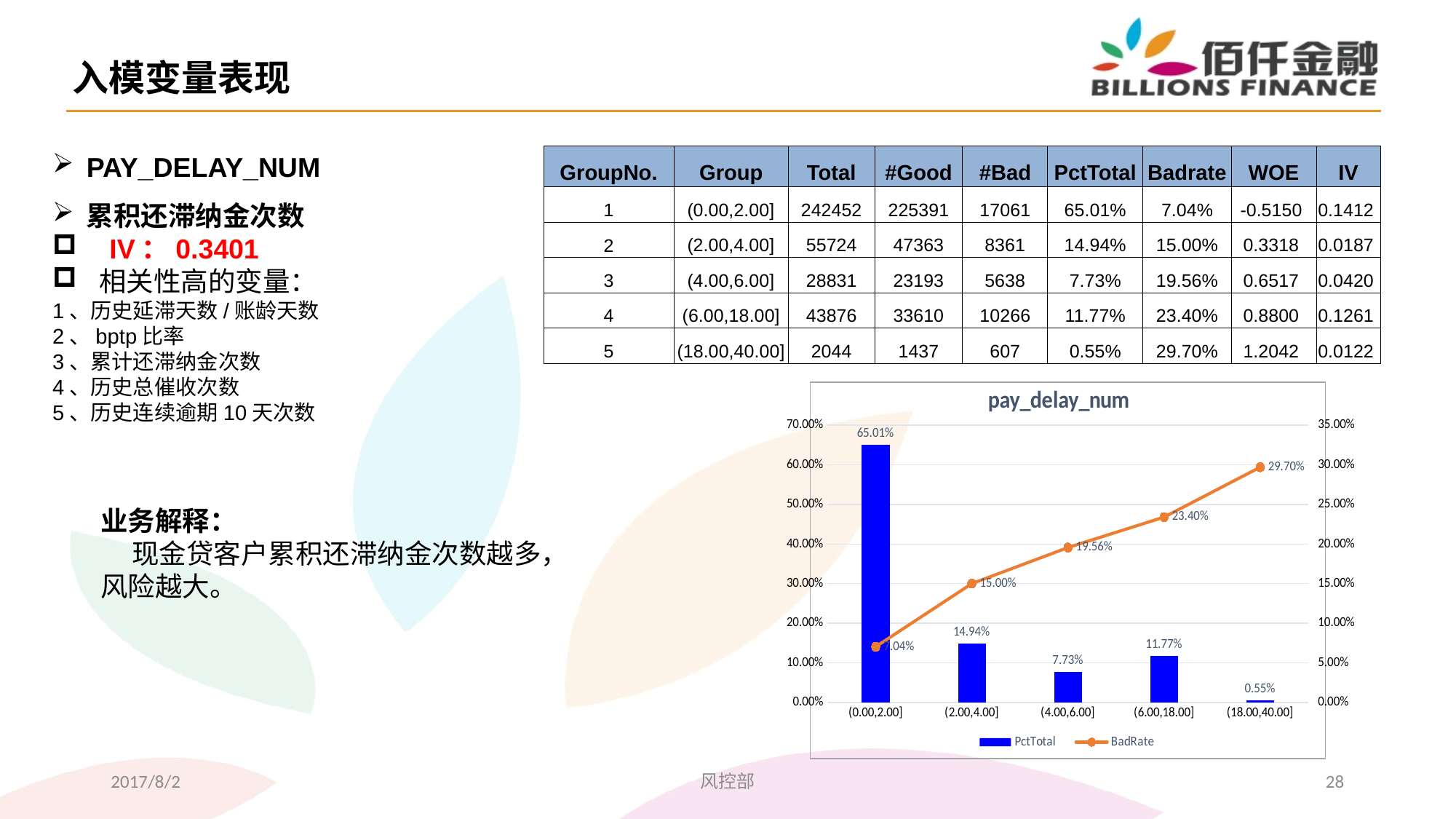

入模变量表现
PAY_DELAY_NUM
累积还滞纳金次数
   IV：0.3401
 相关性高的变量：
1、历史延滞天数/账龄天数
2、bptp比率
3、累计还滞纳金次数
4、历史总催收次数
5、历史连续逾期10天次数
| GroupNo. | Group | Total | #Good | #Bad | PctTotal | Badrate | WOE | IV |
| --- | --- | --- | --- | --- | --- | --- | --- | --- |
| 1 | (0.00,2.00] | 242452 | 225391 | 17061 | 65.01% | 7.04% | -0.5150 | 0.1412 |
| 2 | (2.00,4.00] | 55724 | 47363 | 8361 | 14.94% | 15.00% | 0.3318 | 0.0187 |
| 3 | (4.00,6.00] | 28831 | 23193 | 5638 | 7.73% | 19.56% | 0.6517 | 0.0420 |
| 4 | (6.00,18.00] | 43876 | 33610 | 10266 | 11.77% | 23.40% | 0.8800 | 0.1261 |
| 5 | (18.00,40.00] | 2044 | 1437 | 607 | 0.55% | 29.70% | 1.2042 | 0.0122 |

### Chart: pay_delay_num

| Category | PctTotal | BadRate |
|---|---|---|
| (0.00,2.00] | 0.6501325996776849 | 0.07036856779898702 |
| (2.00,4.00] | 0.14942334558774237 | 0.15004306941353815 |
| (4.00,6.00] | 0.07731003654870792 | 0.19555339738475946 |
| (6.00,18.00] | 0.11765305274222569 | 0.23397757316072568 |
| (18.00,40.00] | 0.005480965443639104 | 0.29696673189823874 |
业务解释：
    现金贷客户累积还滞纳金次数越多，风险越大。
2017/8/2
风控部
28